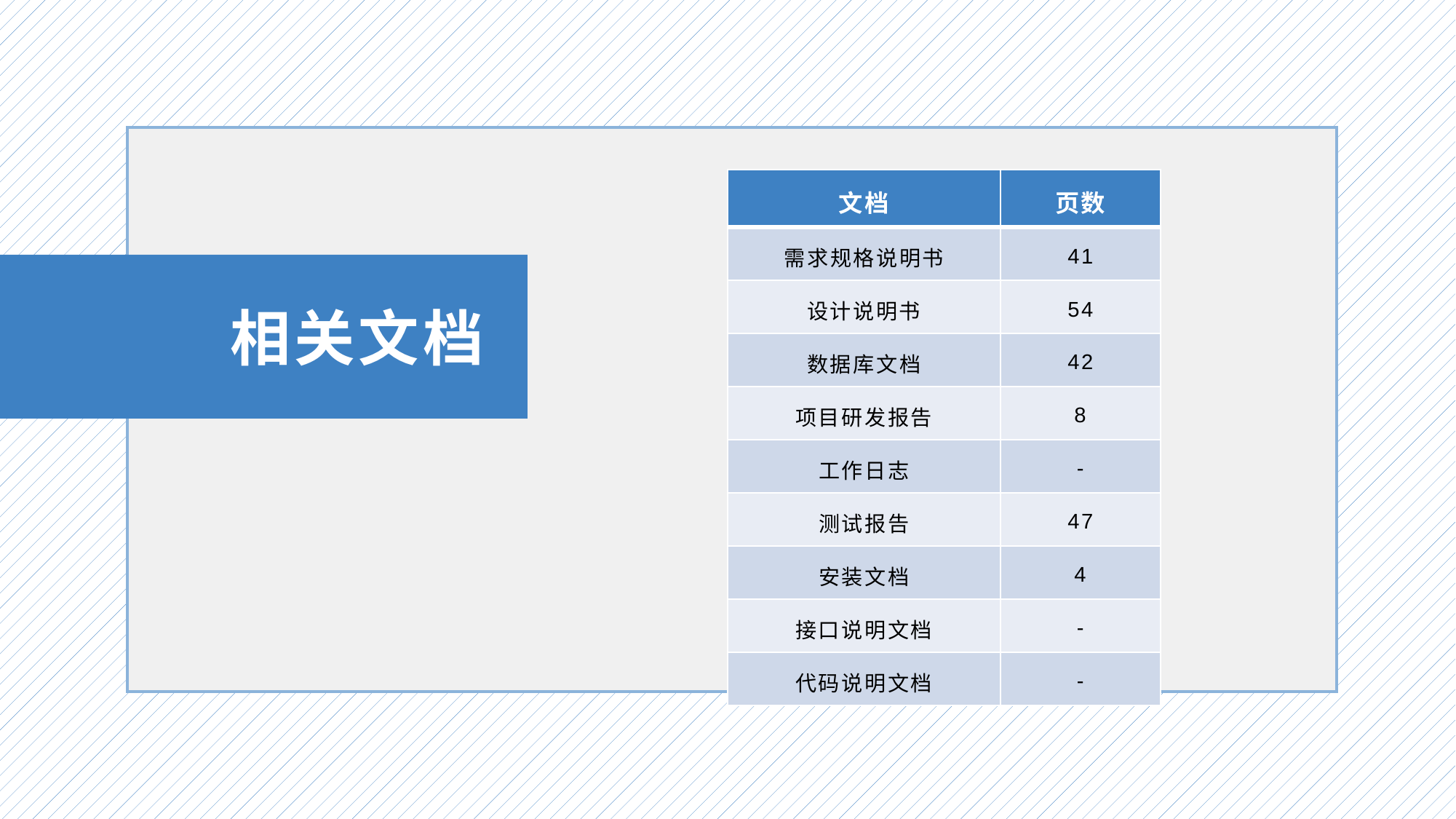

| 文档 | 页数 |
| --- | --- |
| 需求规格说明书 | 41 |
| 设计说明书 | 54 |
| 数据库文档 | 42 |
| 项目研发报告 | 8 |
| 工作日志 | - |
| 测试报告 | 47 |
| 安装文档 | 4 |
| 接口说明文档 | - |
| 代码说明文档 | - |

相关文档
31